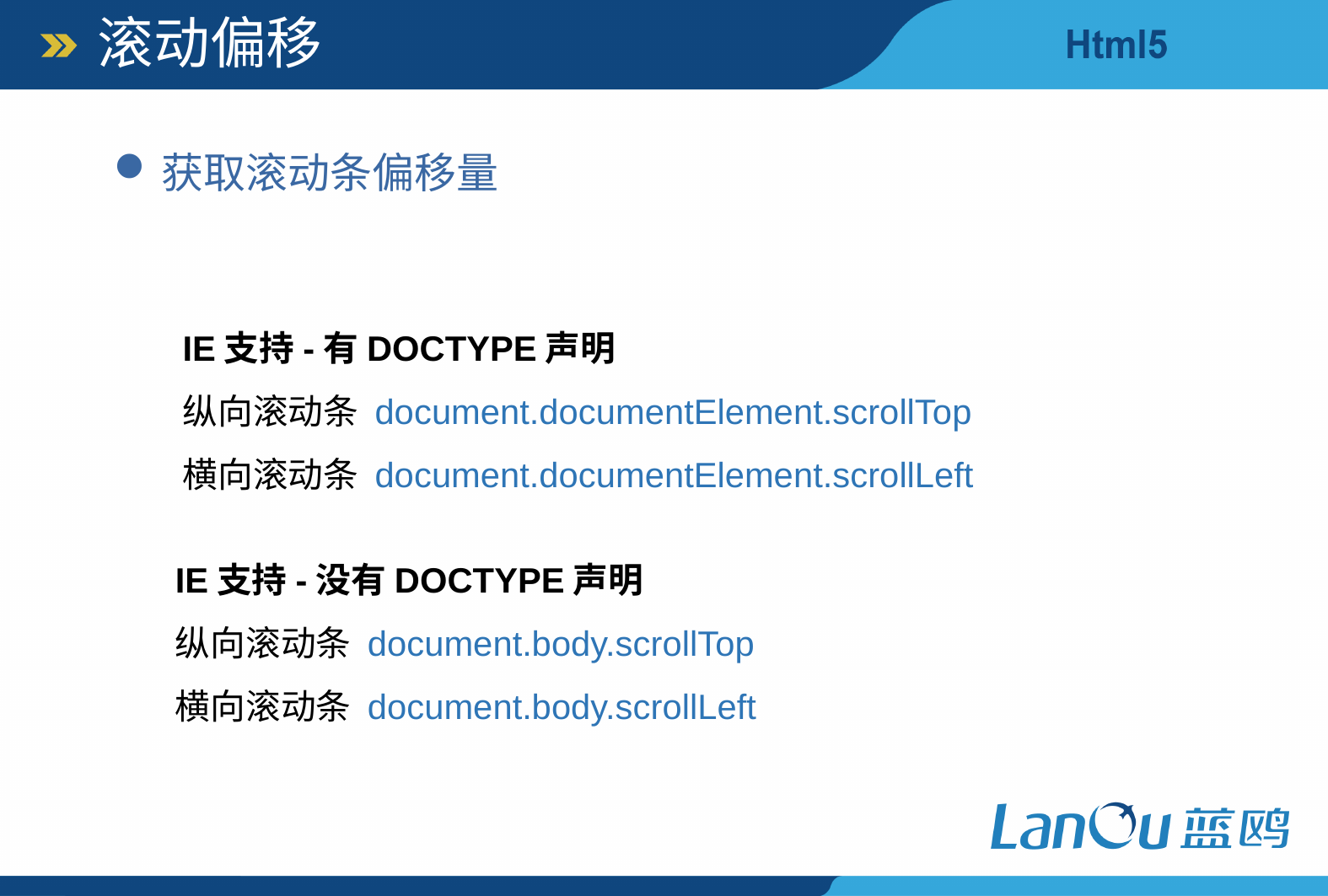

滚动偏移
获取滚动条偏移量
IE支持-有DOCTYPE声明
纵向滚动条 document.documentElement.scrollTop
横向滚动条 document.documentElement.scrollLeft
IE支持-没有DOCTYPE声明
纵向滚动条 document.body.scrollTop
横向滚动条 document.body.scrollLeft